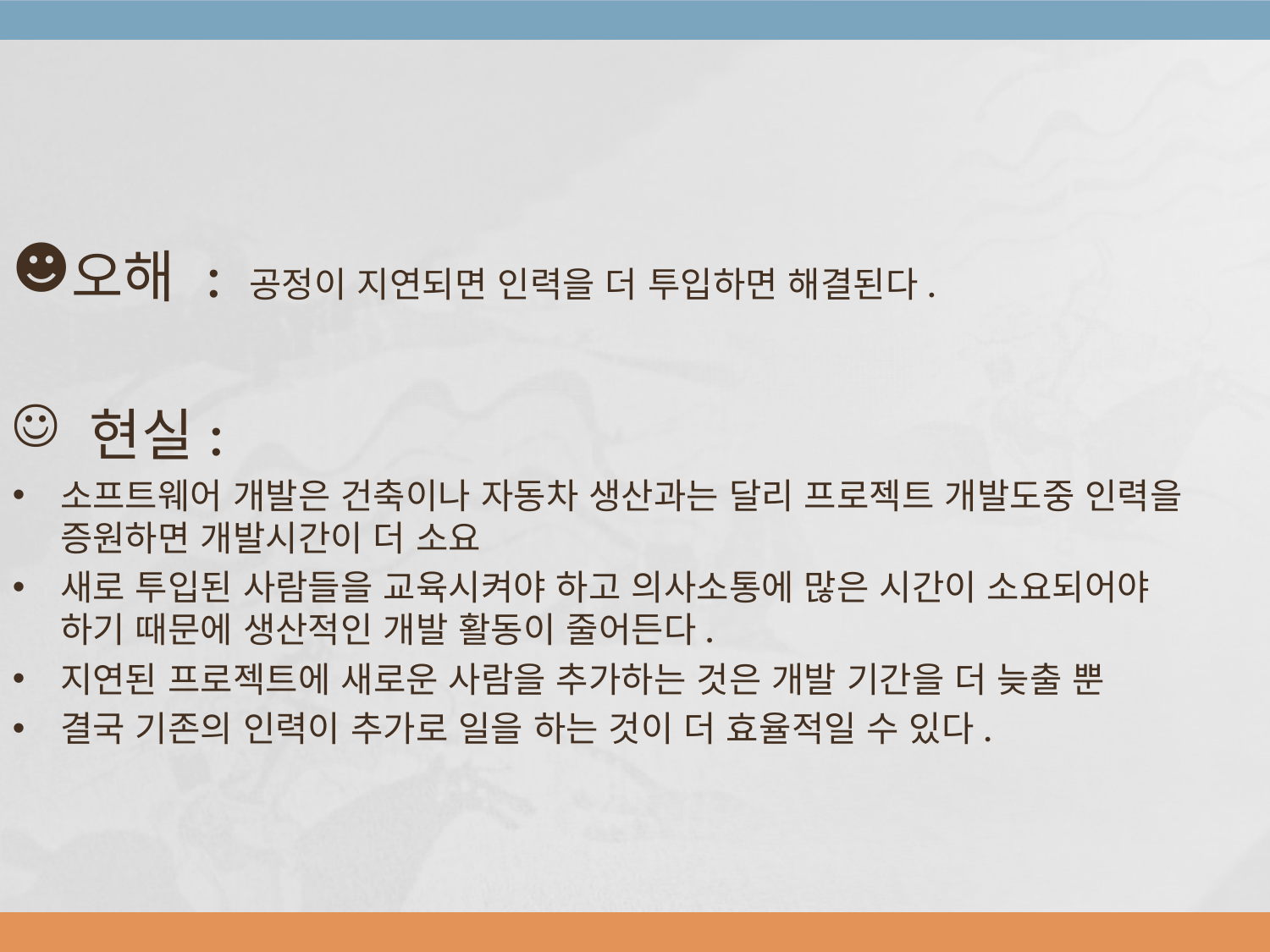

오해 : 공정이 지연되면 인력을 더 투입하면 해결된다.

 현실:
소프트웨어 개발은 건축이나 자동차 생산과는 달리 프로젝트 개발도중 인력을 증원하면 개발시간이 더 소요
새로 투입된 사람들을 교육시켜야 하고 의사소통에 많은 시간이 소요되어야 하기 때문에 생산적인 개발 활동이 줄어든다.
지연된 프로젝트에 새로운 사람을 추가하는 것은 개발 기간을 더 늦출 뿐
결국 기존의 인력이 추가로 일을 하는 것이 더 효율적일 수 있다.